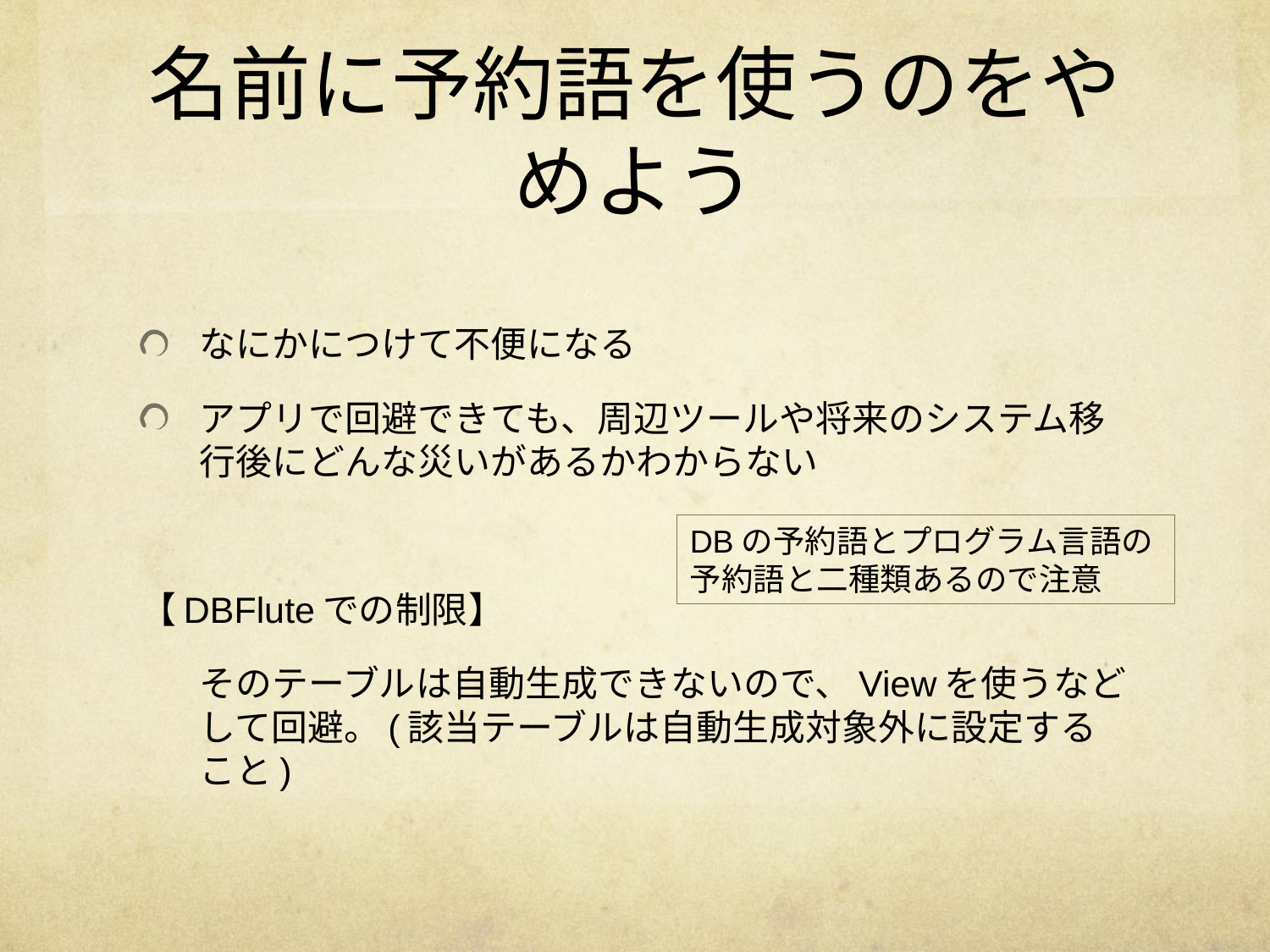

# 名前に予約語を使うのをやめよう

なにかにつけて不便になる
アプリで回避できても、周辺ツールや将来のシステム移行後にどんな災いがあるかわからない

【DBFluteでの制限】
	そのテーブルは自動生成できないので、Viewを使うなどして回避。(該当テーブルは自動生成対象外に設定すること)
DBの予約語とプログラム言語の
予約語と二種類あるので注意